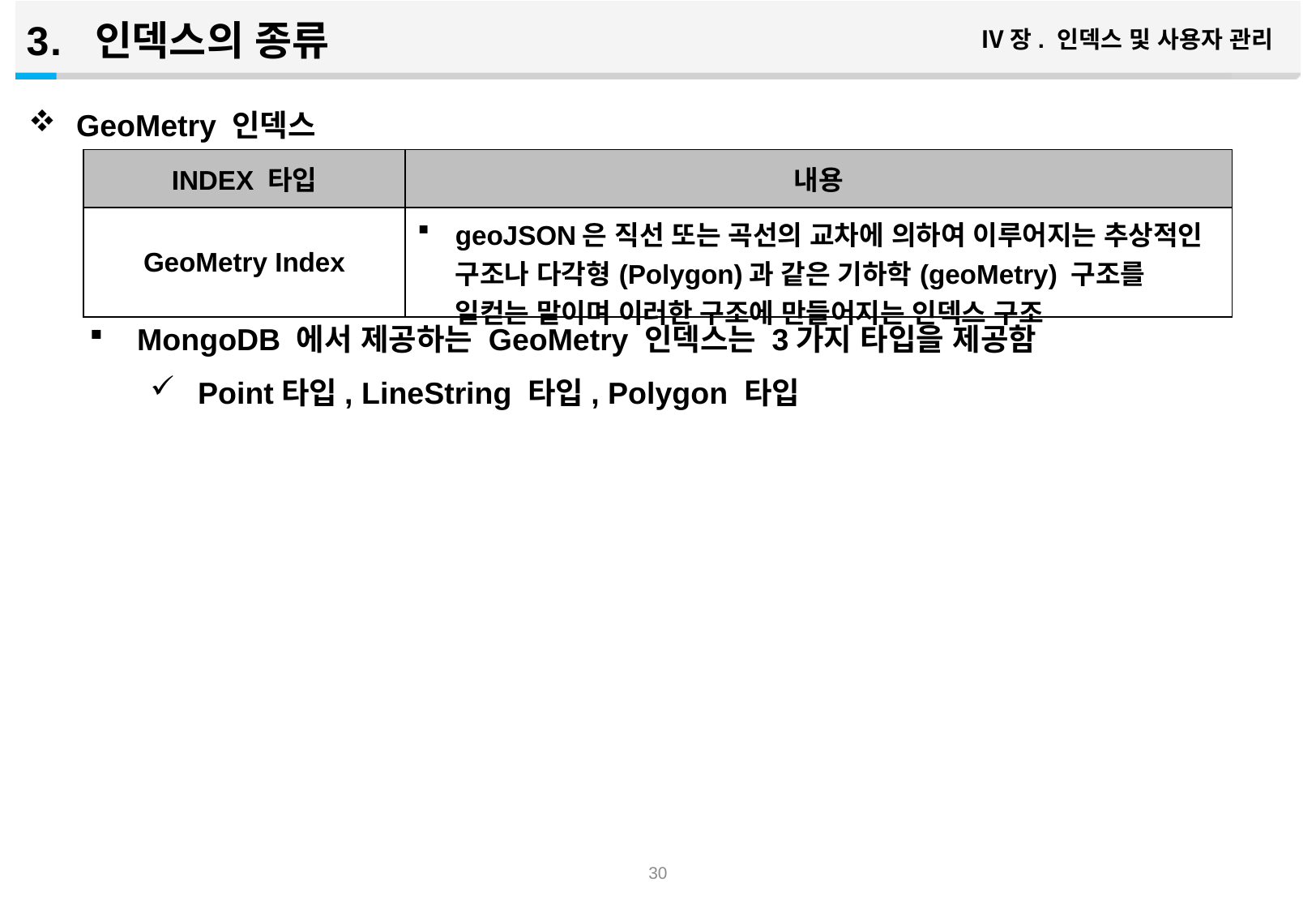

인덱스의 종류
Ⅳ장. 인덱스 및 사용자 관리
GeoMetry 인덱스

MongoDB 에서 제공하는 GeoMetry 인덱스는 3가지 타입을 제공함
Point타입, LineString 타입, Polygon 타입
| INDEX 타입 | 내용 |
| --- | --- |
| GeoMetry Index | geoJSON은 직선 또는 곡선의 교차에 의하여 이루어지는 추상적인 구조나 다각형(Polygon)과 같은 기하학(geoMetry) 구조를 일컫는 말이며 이러한 구조에 만들어지는 인덱스 구조 |
30